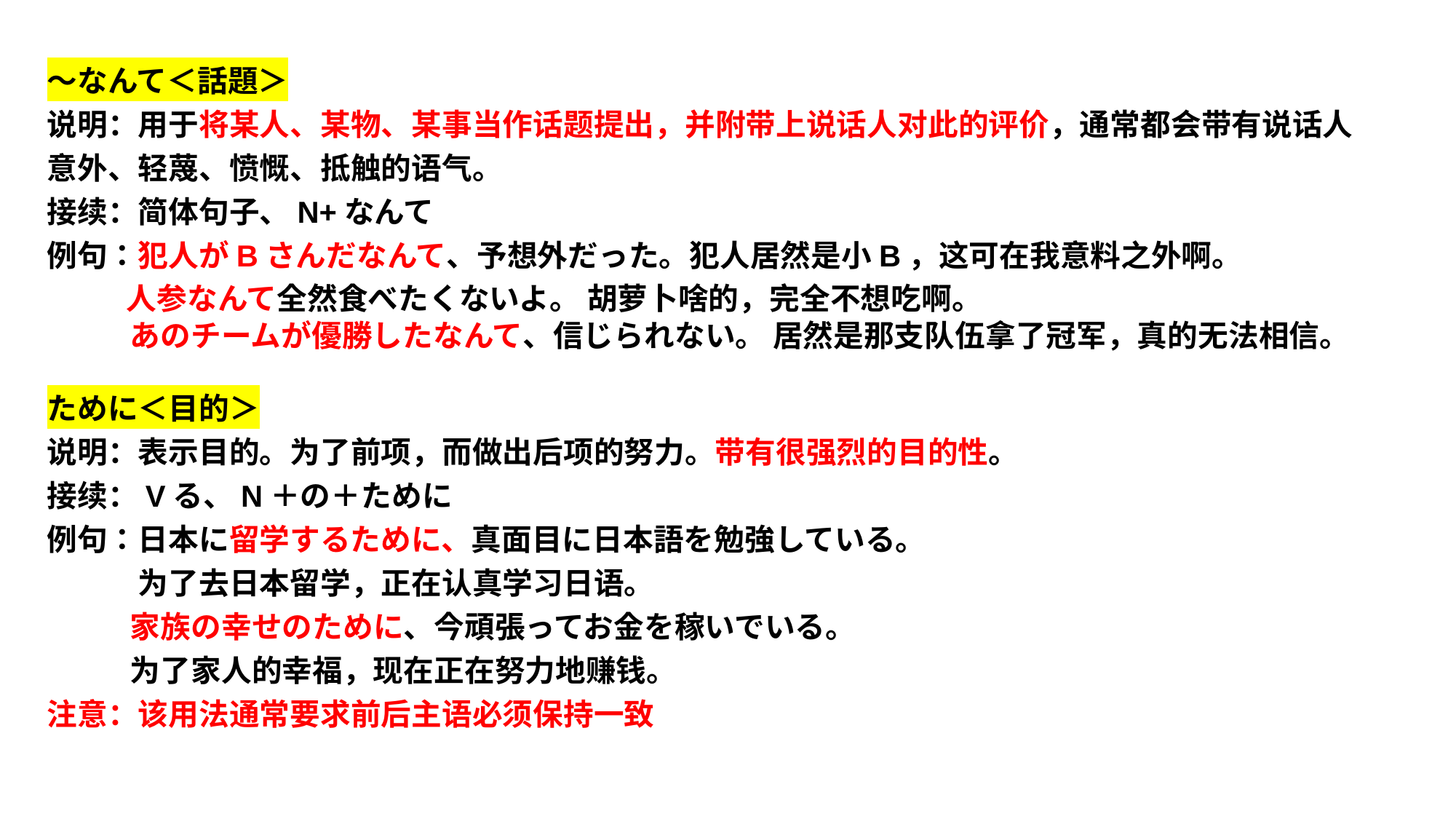

～なんて＜話題＞
说明：用于将某人、某物、某事当作话题提出，并附带上说话人对此的评价，通常都会带有说话人意外、轻蔑、愤慨、抵触的语气。
接续：简体句子、N+なんて
例句：犯人がBさんだなんて、予想外だった。犯人居然是小B，这可在我意料之外啊。
         人参なんて全然食べたくないよ。 胡萝卜啥的，完全不想吃啊。
           あのチームが優勝したなんて、信じられない。 居然是那支队伍拿了冠军，真的无法相信。

ために＜目的＞
说明：表示目的。为了前项，而做出后项的努力。带有很强烈的目的性。
接续：Vる、N＋の＋ために
例句：日本に留学するために、真面目に日本語を勉強している。
　　　为了去日本留学，正在认真学习日语。
           家族の幸せのために、今頑張ってお金を稼いでいる。
           为了家人的幸福，现在正在努力地赚钱。
注意：该用法通常要求前后主语必须保持一致